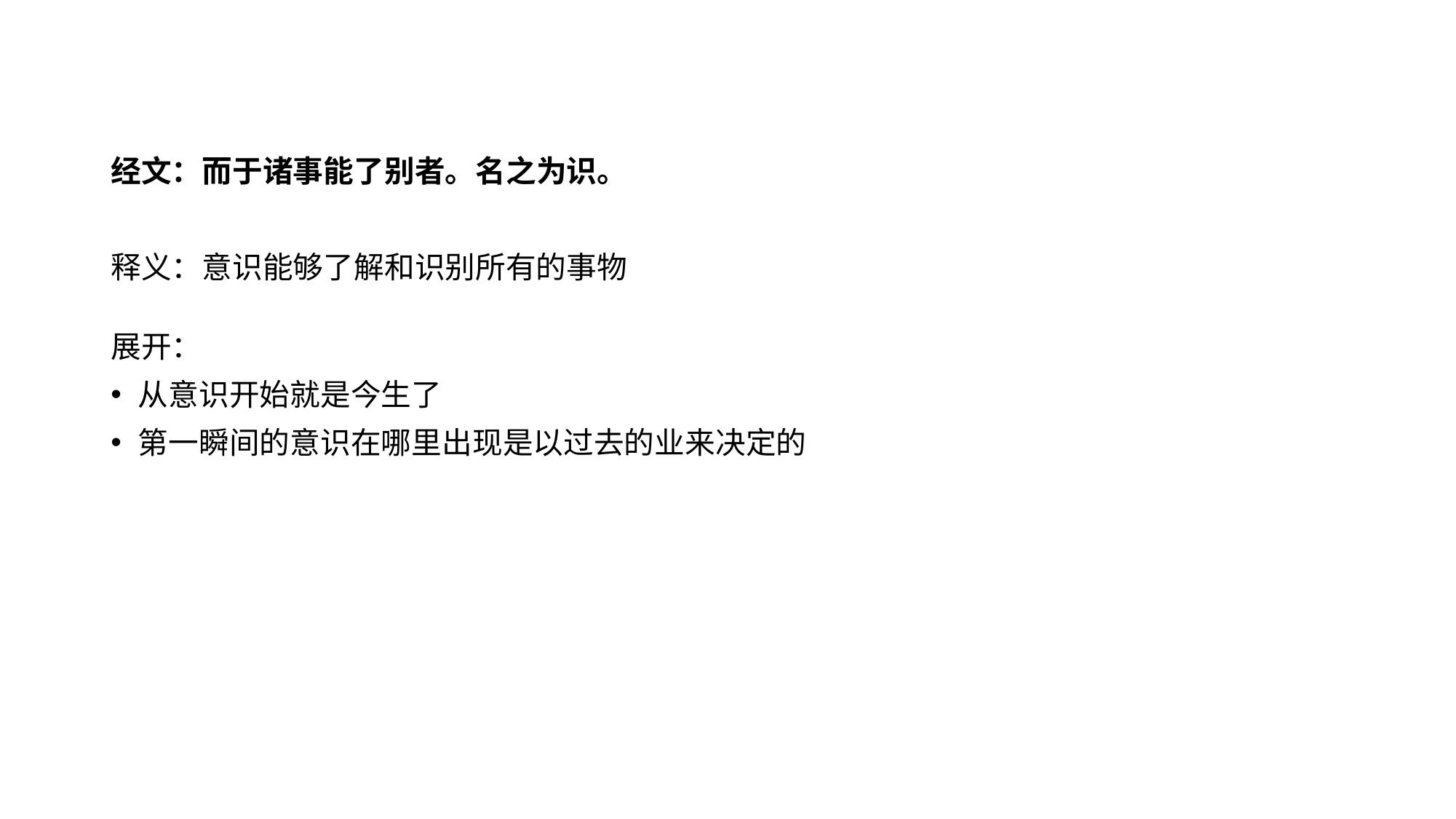

经文：而于诸事能了别者。名之为识。

释义：意识能够了解和识别所有的事物

展开：
从意识开始就是今生了
第一瞬间的意识在哪里出现是以过去的业来决定的